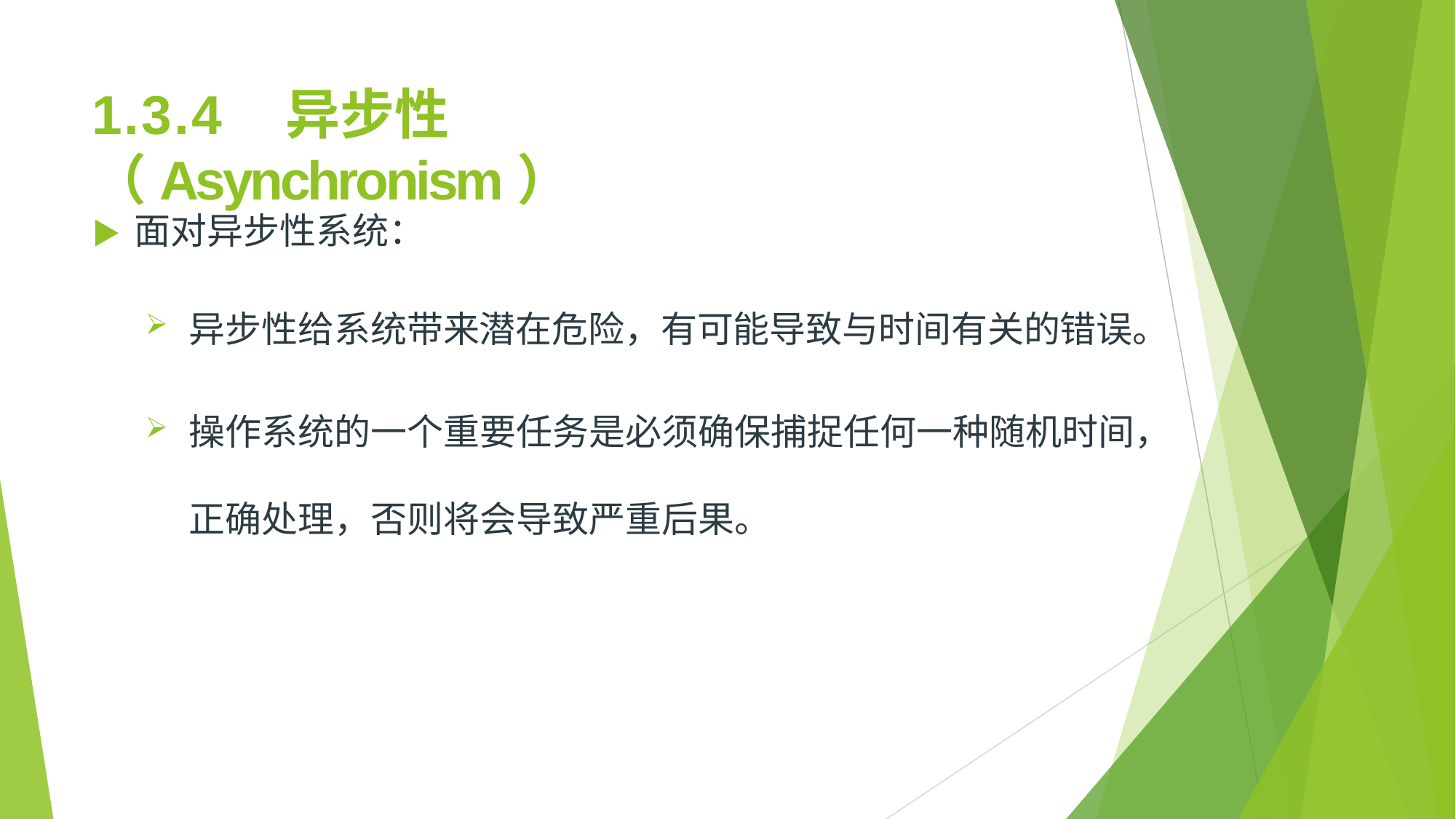

# 1.3.4	异步性（Asynchronism）
▶	面对异步性系统：

异步性给系统带来潜在危险，有可能导致与时间有关的错误。
操作系统的一个重要任务是必须确保捕捉任何一种随机时间， 正确处理，否则将会导致严重后果。